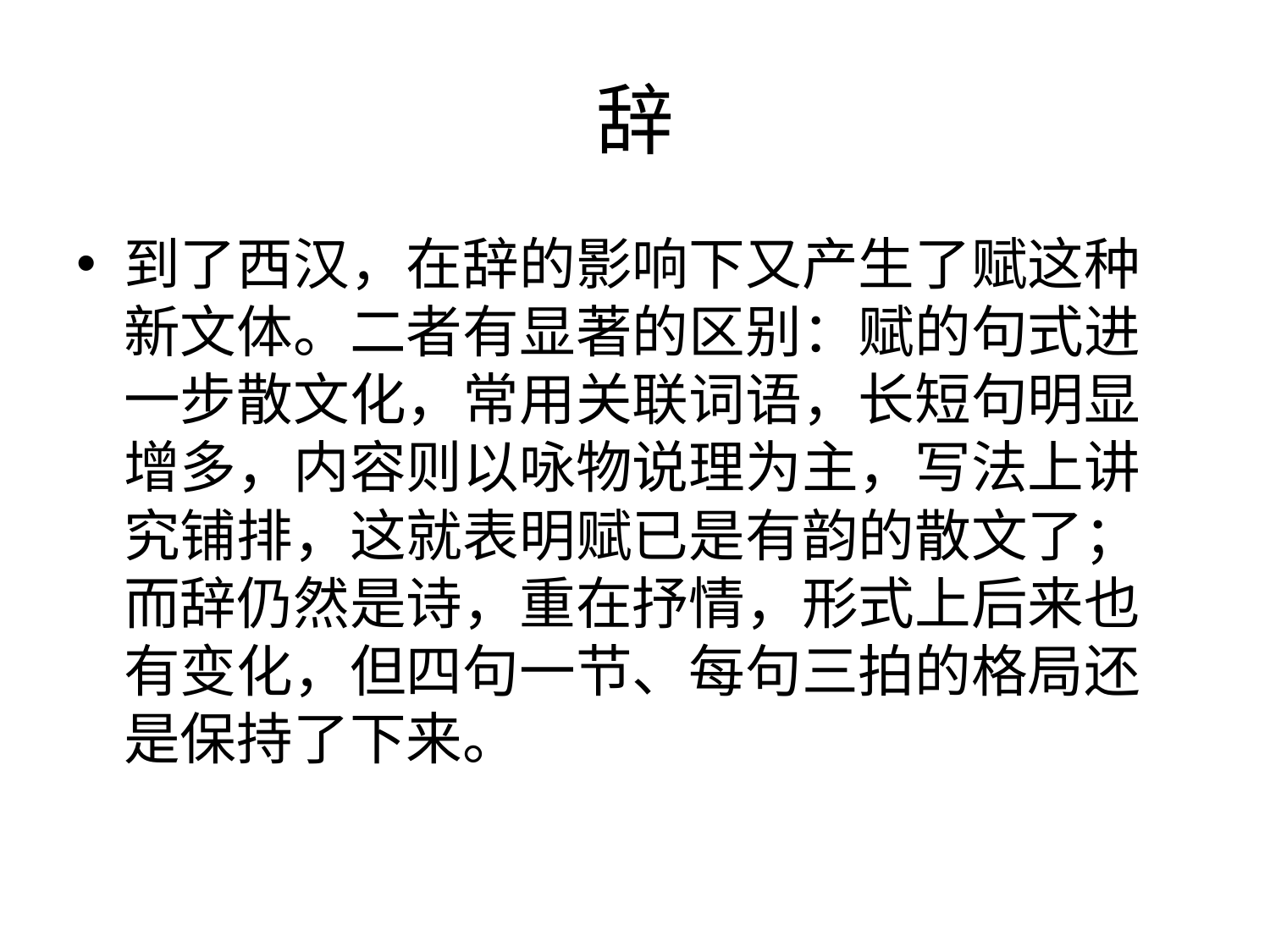

# 辞
到了西汉，在辞的影响下又产生了赋这种新文体。二者有显著的区别：赋的句式进一步散文化，常用关联词语，长短句明显增多，内容则以咏物说理为主，写法上讲究铺排，这就表明赋已是有韵的散文了；而辞仍然是诗，重在抒情，形式上后来也有变化，但四句一节、每句三拍的格局还是保持了下来。